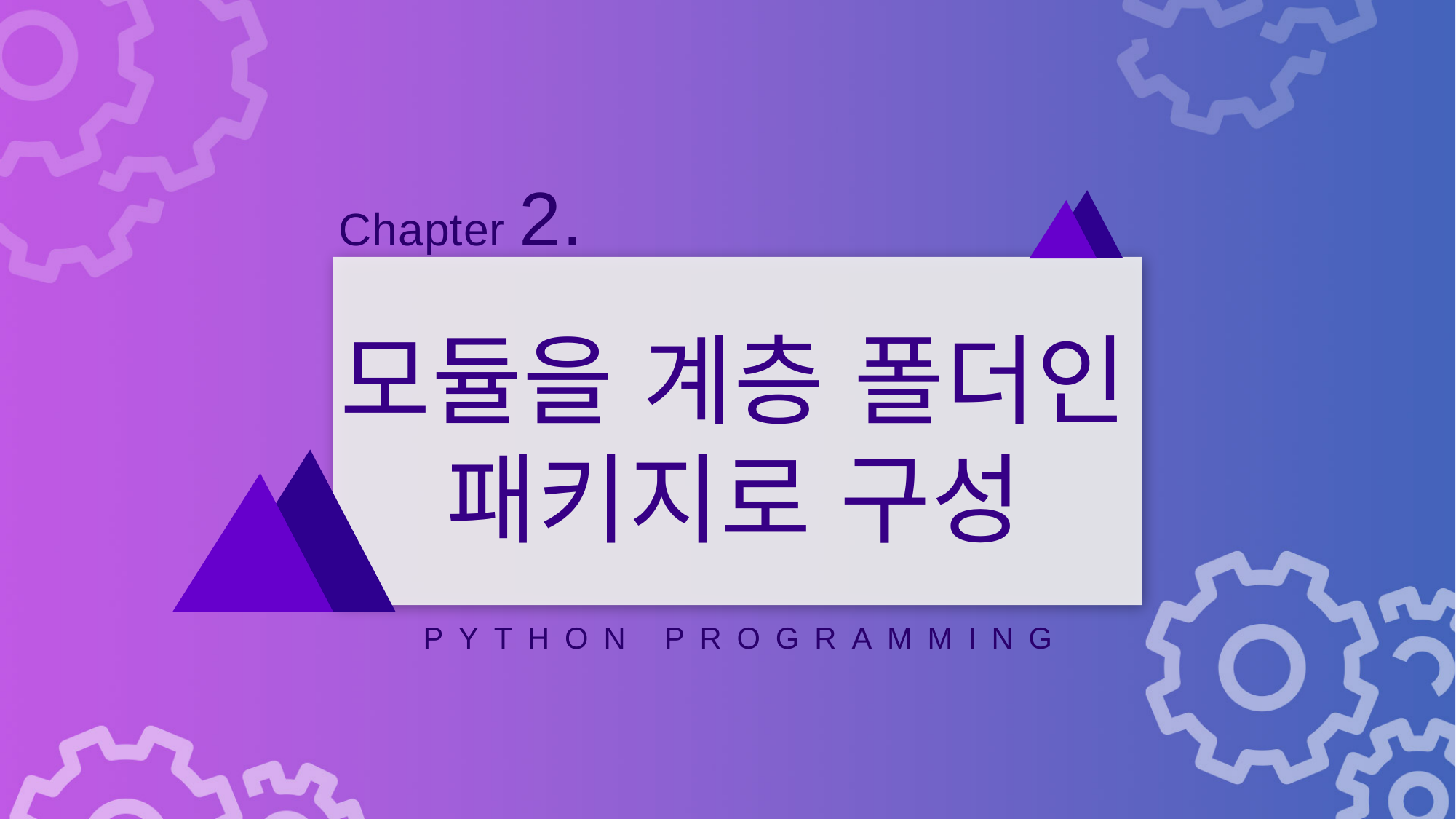

Chapter 2.
모듈을 계층 폴더인 패키지로 구성